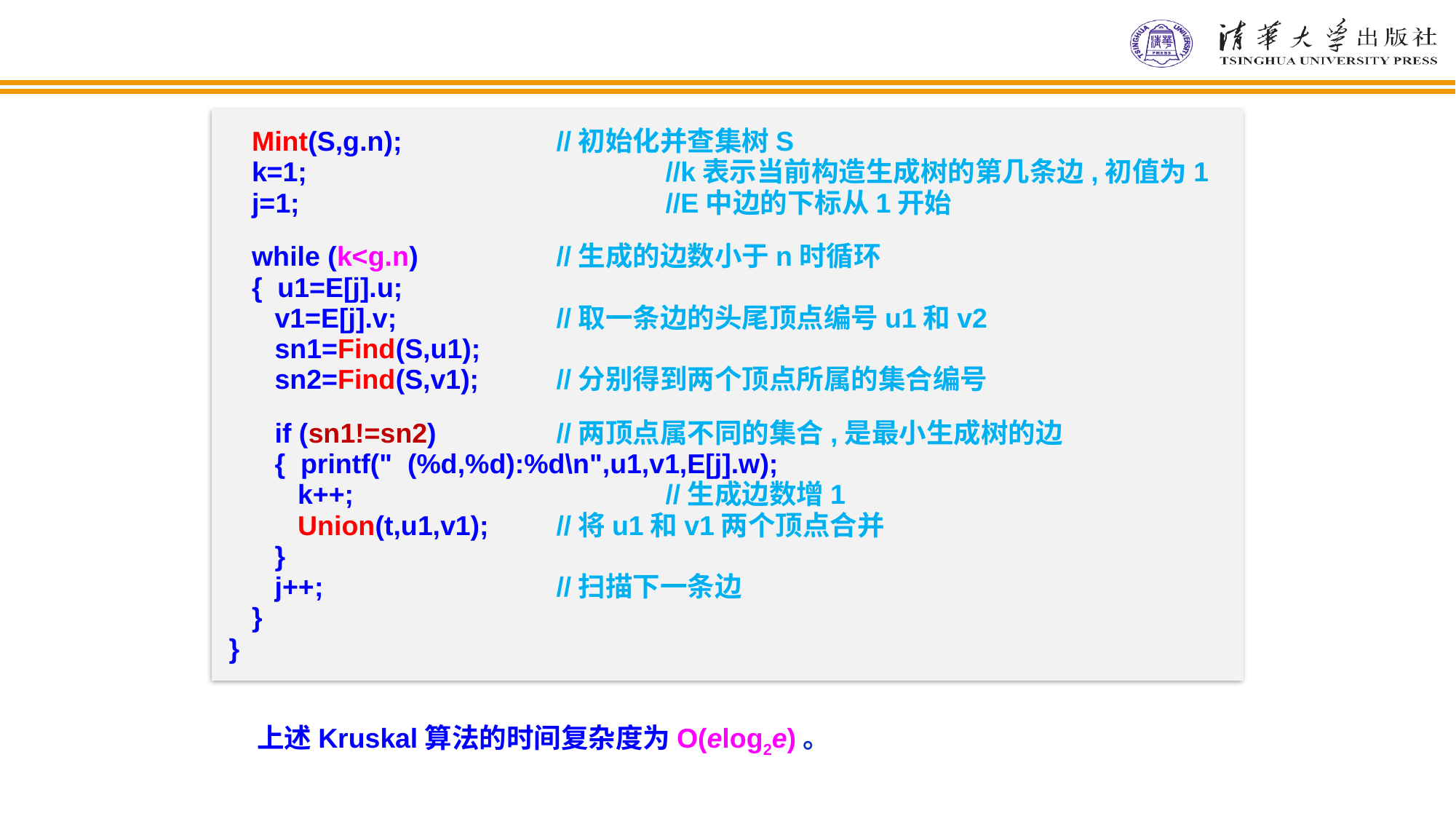

Mint(S,g.n);		//初始化并查集树S
   k=1;				//k表示当前构造生成树的第几条边,初值为1
   j=1;				//E中边的下标从1开始
   while (k<g.n)		//生成的边数小于n时循环
   {  u1=E[j].u;
      v1=E[j].v;		//取一条边的头尾顶点编号u1和v2
      sn1=Find(S,u1);
      sn2=Find(S,v1); 	//分别得到两个顶点所属的集合编号
      if (sn1!=sn2)		//两顶点属不同的集合,是最小生成树的边
      {  printf("  (%d,%d):%d\n",u1,v1,E[j].w);
         k++;			//生成边数增1
         Union(t,u1,v1);	//将u1和v1两个顶点合并
      }
      j++;			//扫描下一条边
   }
}
上述Kruskal算法的时间复杂度为O(elog2e)。
31/13